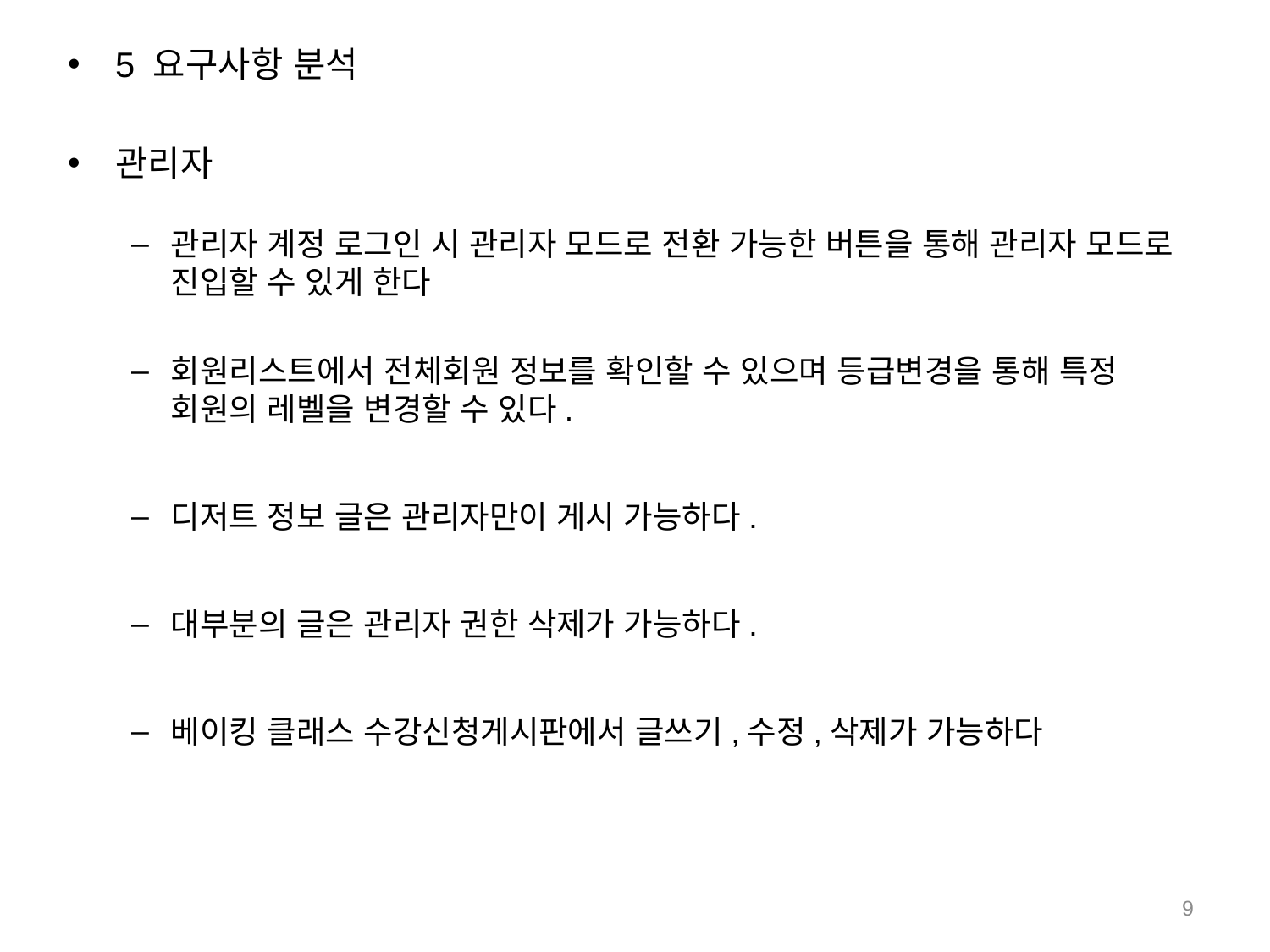

5 요구사항 분석

관리자

관리자 계정 로그인 시 관리자 모드로 전환 가능한 버튼을 통해 관리자 모드로 진입할 수 있게 한다

회원리스트에서 전체회원 정보를 확인할 수 있으며 등급변경을 통해 특정 회원의 레벨을 변경할 수 있다.

디저트 정보 글은 관리자만이 게시 가능하다.

대부분의 글은 관리자 권한 삭제가 가능하다.

베이킹 클래스 수강신청게시판에서 글쓰기,수정,삭제가 가능하다
9